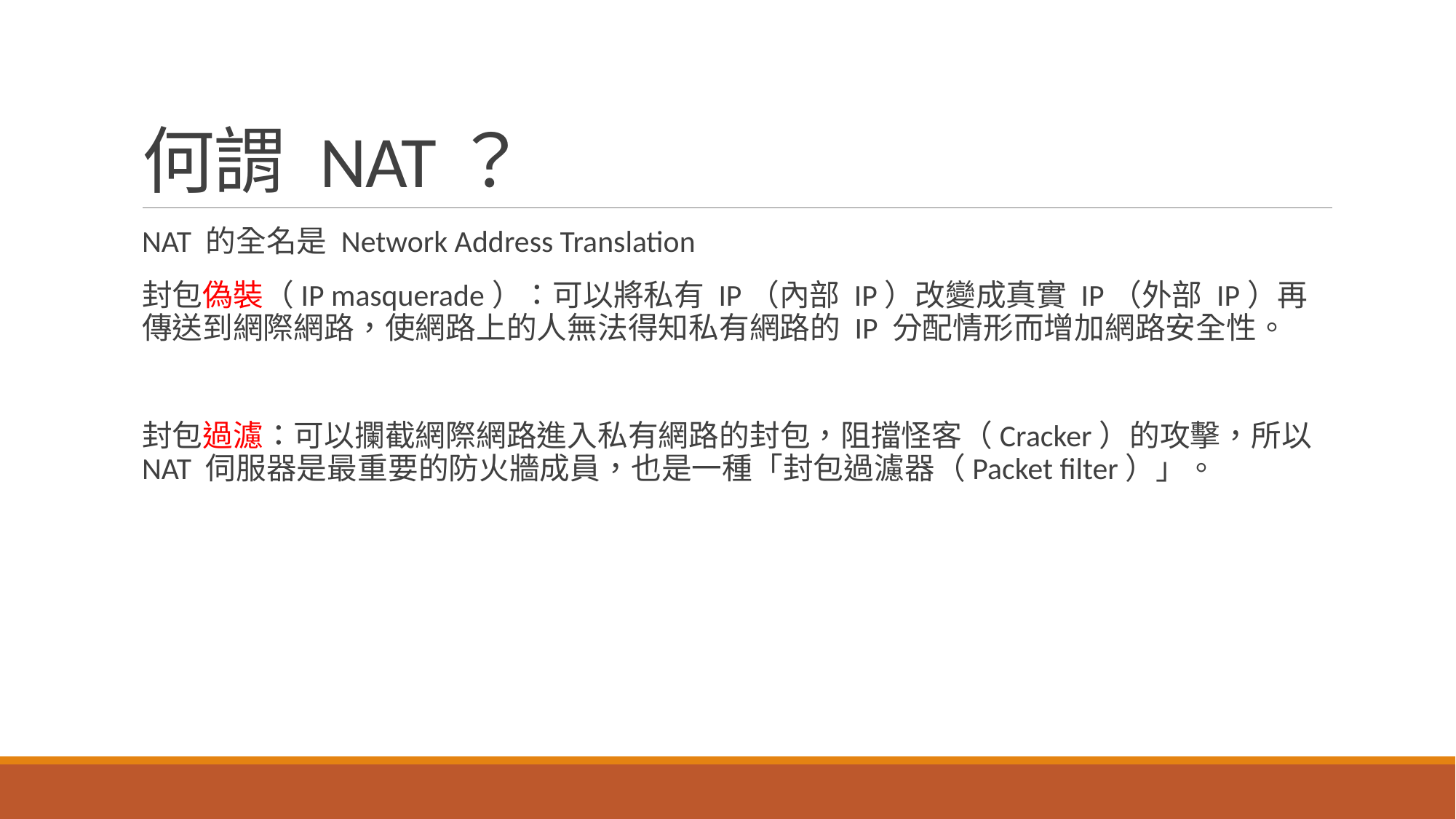

# 何謂 NAT？
NAT 的全名是 Network Address Translation
封包偽裝（IP masquerade）：可以將私有 IP（內部 IP）改變成真實 IP（外部 IP）再傳送到網際網路，使網路上的人無法得知私有網路的 IP 分配情形而增加網路安全性。

封包過濾：可以攔截網際網路進入私有網路的封包，阻擋怪客（Cracker）的攻擊，所以 NAT 伺服器是最重要的防火牆成員，也是一種「封包過濾器（Packet filter）」。